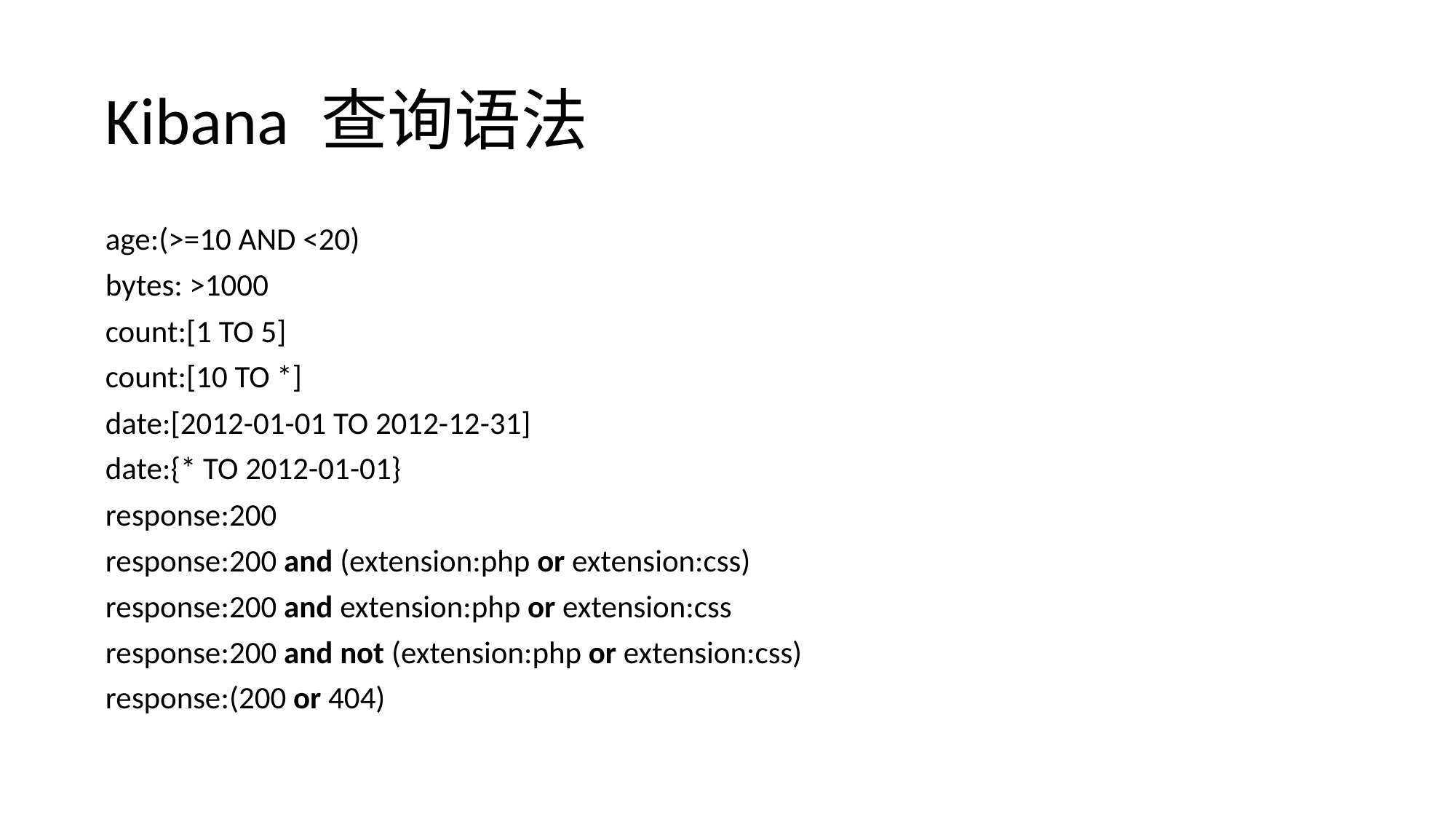

# Kibana 查询语法
age:(>=10 AND <20)
bytes: >1000
count:[1 TO 5]
count:[10 TO *]
date:[2012-01-01 TO 2012-12-31]
date:{* TO 2012-01-01}
response:200
response:200 and (extension:php or extension:css)
response:200 and extension:php or extension:css
response:200 and not (extension:php or extension:css)
response:(200 or 404)